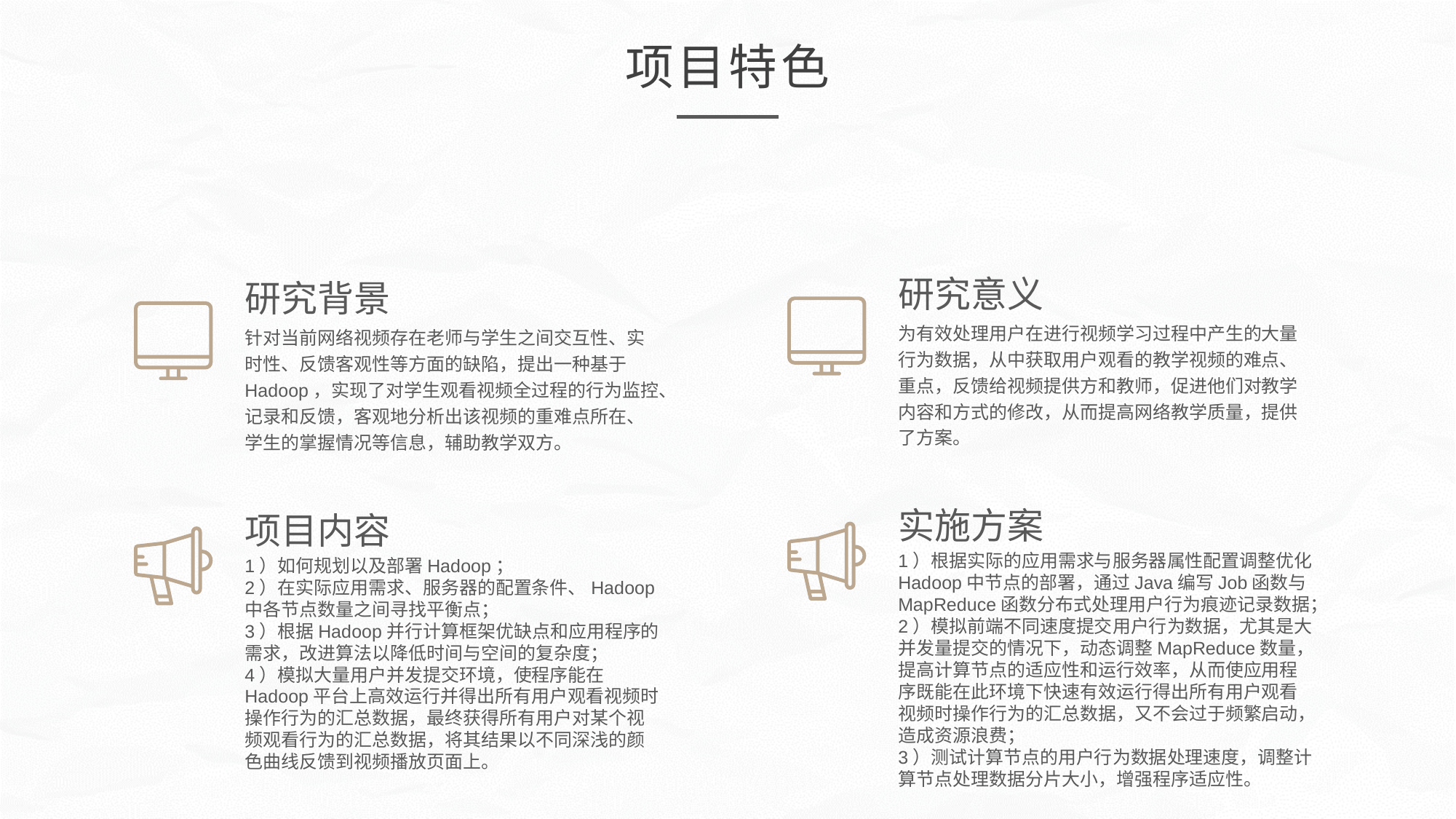

项目特色
研究意义
研究背景

为有效处理用户在进行视频学习过程中产生的大量行为数据，从中获取用户观看的教学视频的难点、重点，反馈给视频提供方和教师，促进他们对教学内容和方式的修改，从而提高网络教学质量，提供了方案。
针对当前网络视频存在老师与学生之间交互性、实时性、反馈客观性等方面的缺陷，提出一种基于Hadoop，实现了对学生观看视频全过程的行为监控、记录和反馈，客观地分析出该视频的重难点所在、学生的掌握情况等信息，辅助教学双方。
实施方案
项目内容

1）根据实际的应用需求与服务器属性配置调整优化Hadoop中节点的部署，通过Java编写Job函数与MapReduce函数分布式处理用户行为痕迹记录数据；
2）模拟前端不同速度提交用户行为数据，尤其是大并发量提交的情况下，动态调整MapReduce数量，提高计算节点的适应性和运行效率，从而使应用程序既能在此环境下快速有效运行得出所有用户观看视频时操作行为的汇总数据，又不会过于频繁启动，造成资源浪费；
3）测试计算节点的用户行为数据处理速度，调整计算节点处理数据分片大小，增强程序适应性。
1）如何规划以及部署Hadoop；
2）在实际应用需求、服务器的配置条件、Hadoop中各节点数量之间寻找平衡点；
3）根据Hadoop并行计算框架优缺点和应用程序的需求，改进算法以降低时间与空间的复杂度；
4）模拟大量用户并发提交环境，使程序能在Hadoop平台上高效运行并得出所有用户观看视频时操作行为的汇总数据，最终获得所有用户对某个视频观看行为的汇总数据，将其结果以不同深浅的颜色曲线反馈到视频播放页面上。